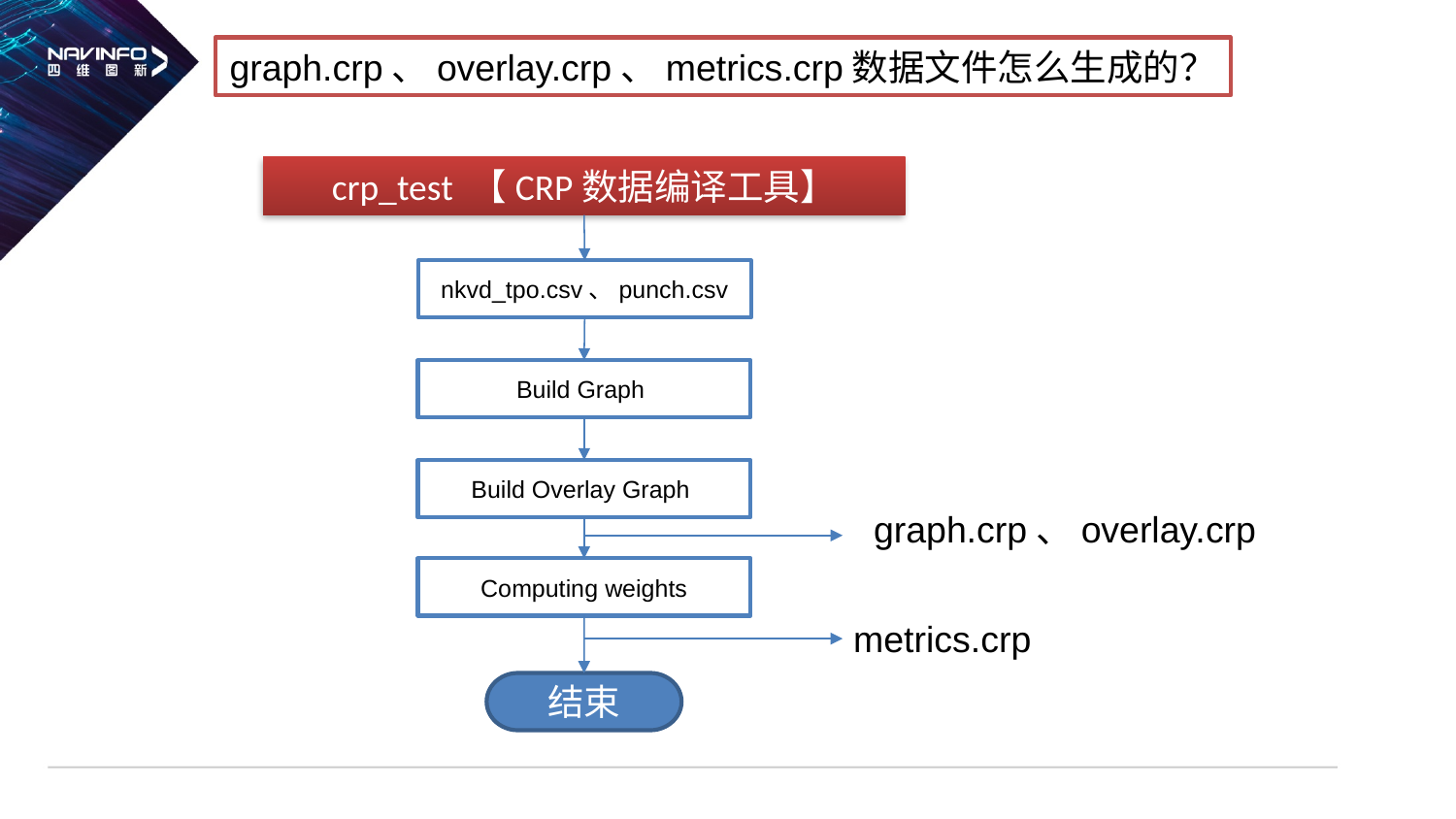

# Sprint1：处理流程
graph.crp、overlay.crp、metrics.crp数据文件怎么生成的？
crp_test 【CRP数据编译工具】
nkvd_tpo.csv、punch.csv
Build Graph
Build Overlay Graph
graph.crp、overlay.crp
Computing weights
metrics.crp
结束